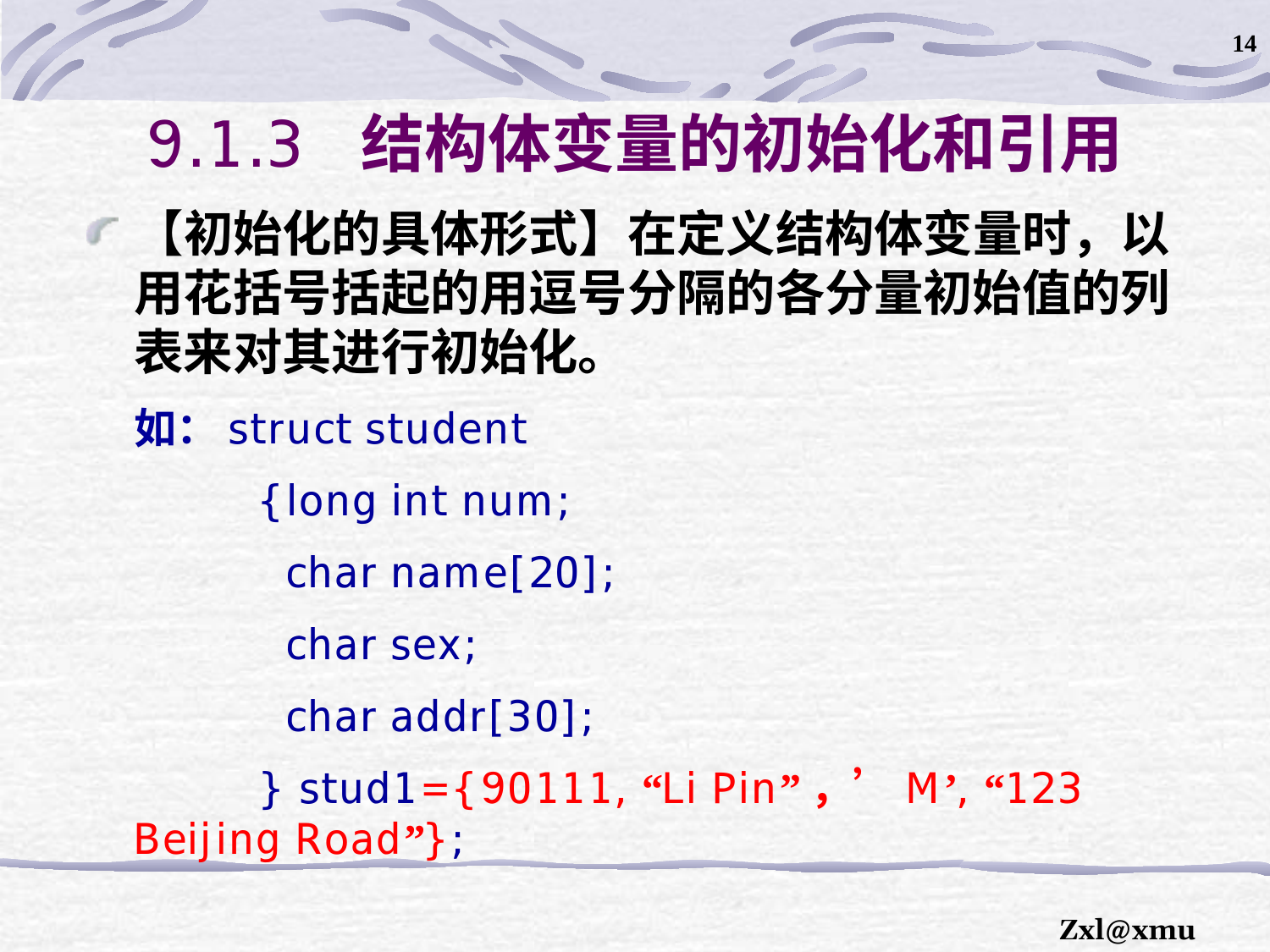

14
# 9.1.3  结构体变量的初始化和引用
【初始化的具体形式】在定义结构体变量时，以用花括号括起的用逗号分隔的各分量初始值的列表来对其进行初始化。
	如：struct student
		{long int num;
		  char name[20];
		  char sex;
		  char addr[30];
		} stud1={90111, “Li Pin”，’M’, “123 Beijing Road”};